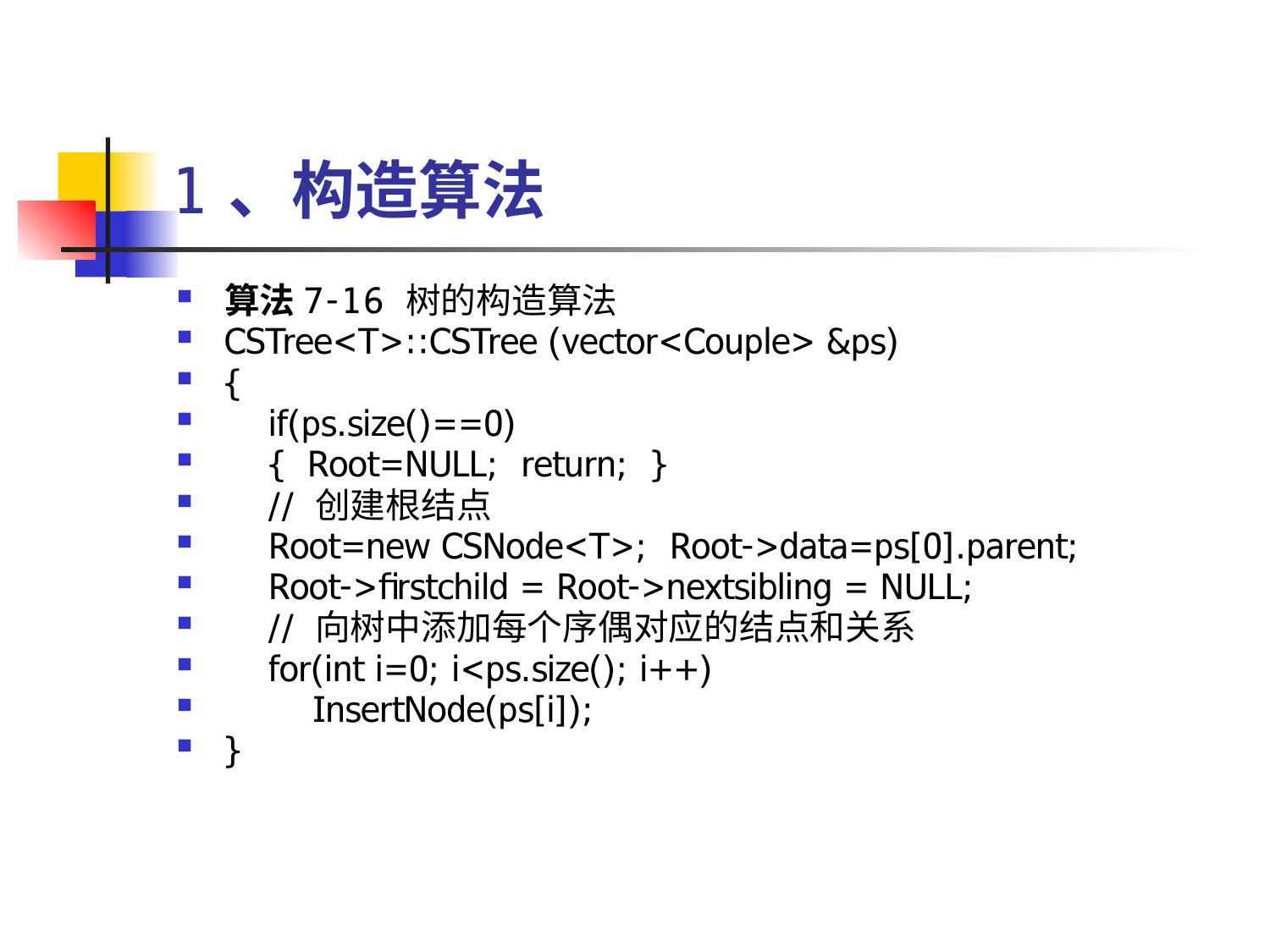

# 1、构造算法
算法7-16 树的构造算法
CSTree<T>::CSTree (vector<Couple> &ps)
{
    if(ps.size()==0)
    {  Root=NULL;  return;  }
    // 创建根结点
    Root=new CSNode<T>;  Root->data=ps[0].parent;
    Root->firstchild = Root->nextsibling = NULL;
    // 向树中添加每个序偶对应的结点和关系
    for(int i=0; i<ps.size(); i++)
        InsertNode(ps[i]);
}